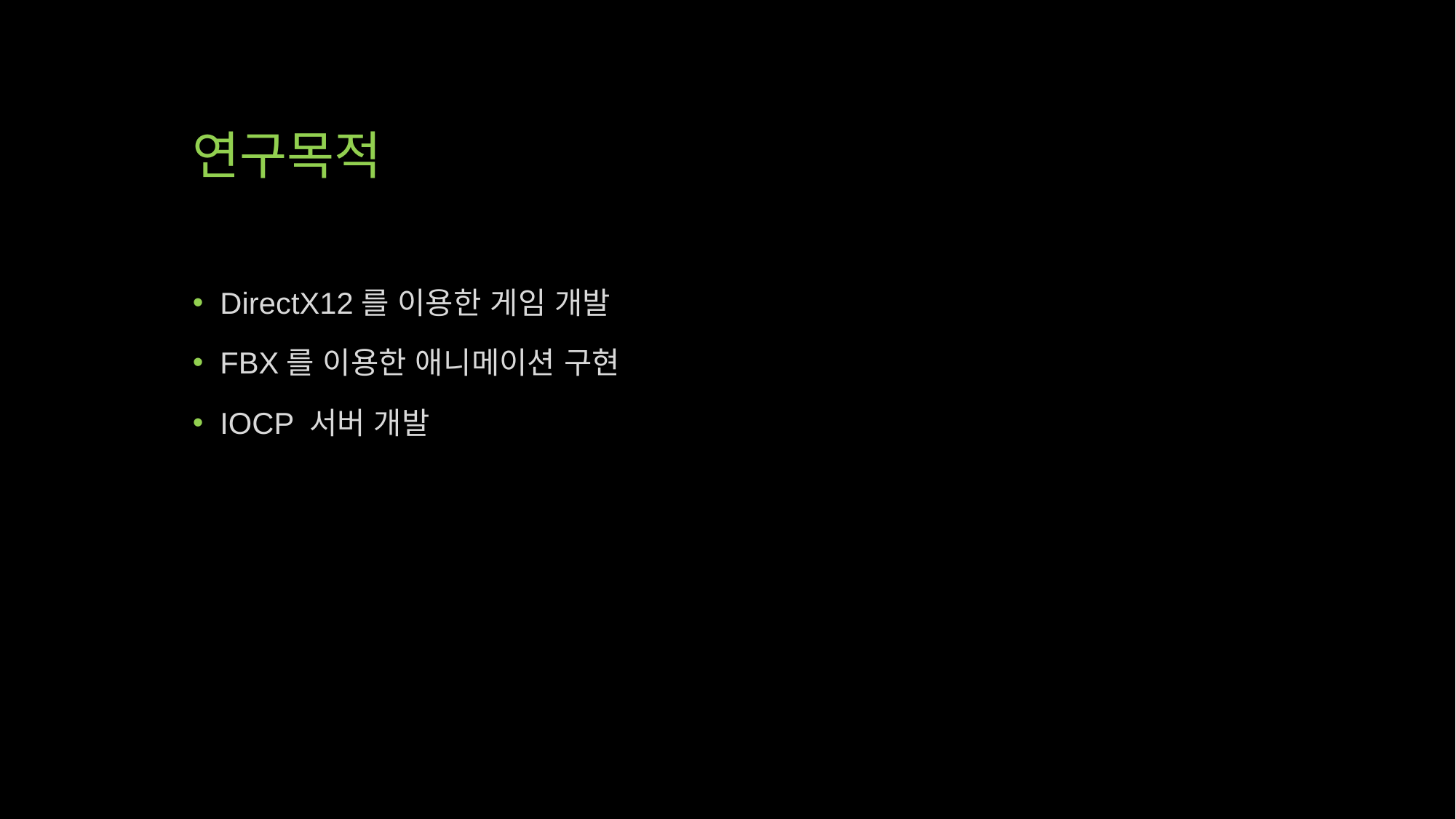

# 연구목적

DirectX12를 이용한 게임 개발
FBX를 이용한 애니메이션 구현
IOCP 서버 개발